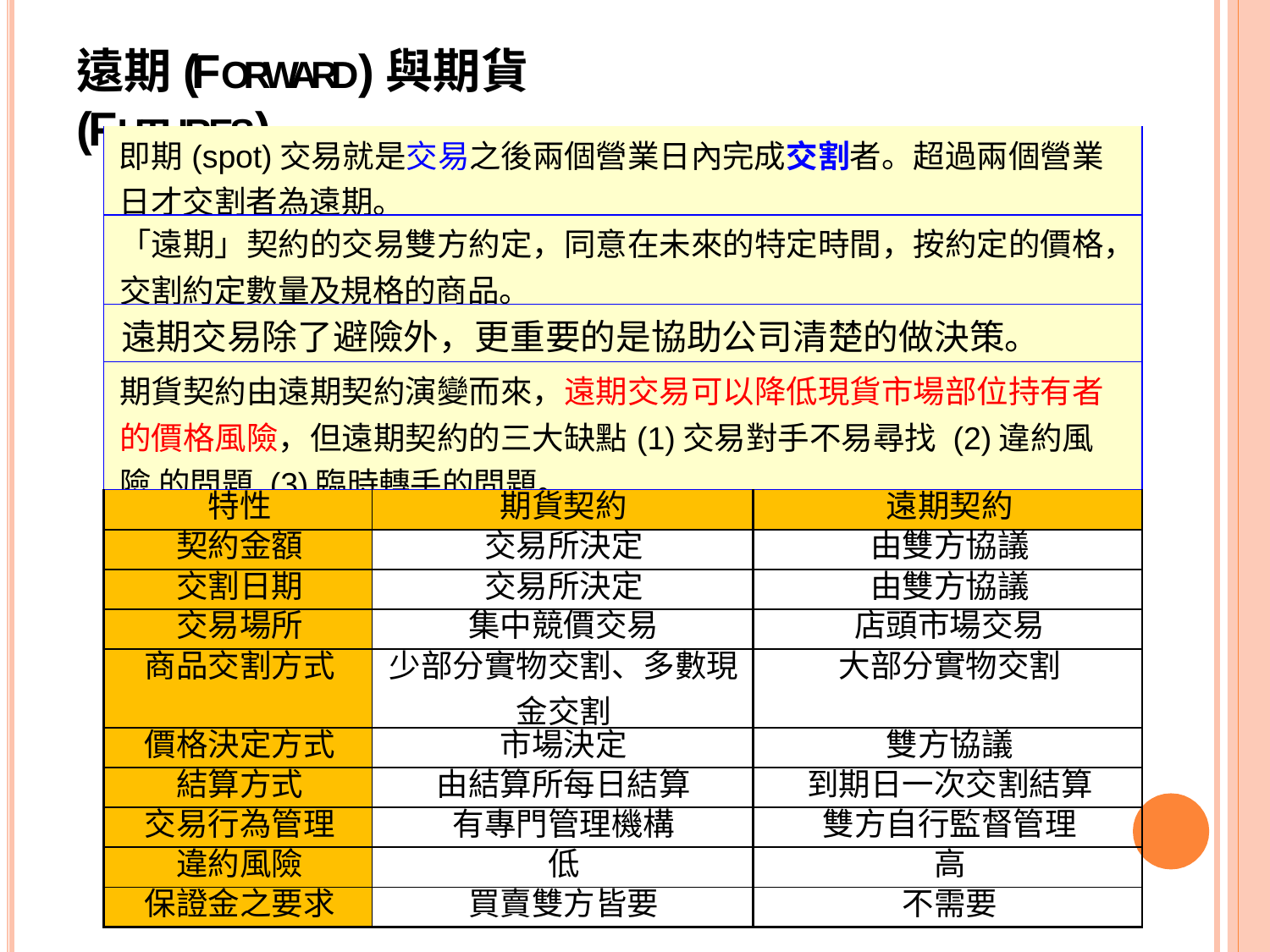

# 遠期(FORWARD)與期貨(FUTURES)
| 即期(spot)交易就是交易之後兩個營業日內完成交割者。超過兩個營業 日才交割者為遠期。 |  |  |
| --- | --- | --- |
| 「遠期」契約的交易雙方約定，同意在未來的特定時間，按約定的價格， 交割約定數量及規格的商品。 |  |  |
| 遠期交易除了避險外，更重要的是協助公司清楚的做決策。 |  |  |
| 期貨契約由遠期契約演變而來，遠期交易可以降低現貨市場部位持有者 的價格風險，但遠期契約的三大缺點(1)交易對手不易尋找 (2)違約風險 的問題 (3)臨時轉手的問題。 |  |  |
| 特性 | 期貨契約 | 遠期契約 |
| 契約金額 | 交易所決定 | 由雙方協議 |
| 交割日期 | 交易所決定 | 由雙方協議 |
| 交易場所 | 集中競價交易 | 店頭市場交易 |
| 商品交割方式 | 少部分實物交割、多數現 金交割 | 大部分實物交割 |
| 價格決定方式 | 市場決定 | 雙方協議 |
| 結算方式 | 由結算所每日結算 | 到期日一次交割結算 |
| 交易行為管理 | 有專門管理機構 | 雙方自行監督管理 |
| 違約風險 | 低 | 高 |
| 保證金之要求 | 買賣雙方皆要 | 不需要 |